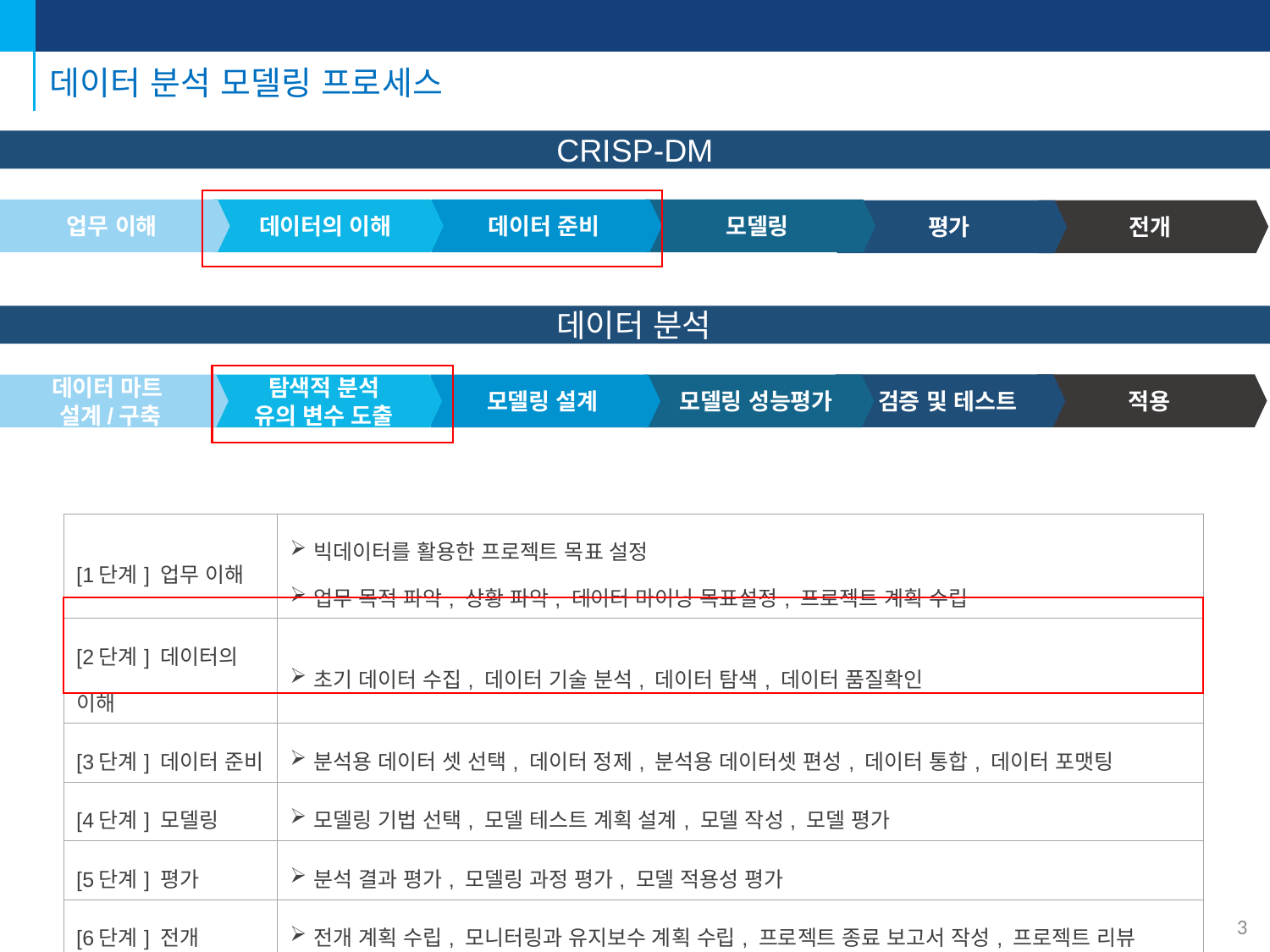

# 데이터 분석 모델링 프로세스
CRISP-DM

업무 이해
데이터의 이해
데이터 준비
모델링
평가
전개
데이터 분석

검증 및 테스트
적용
데이터 마트
설계/구축
탐색적 분석
유의 변수 도출
모델링 설계
모델링 성능평가
| [1단계] 업무 이해 | 빅데이터를 활용한 프로젝트 목표 설정 업무 목적 파악, 상황 파악, 데이터 마이닝 목표설정, 프로젝트 계획 수립 |
| --- | --- |
| [2단계] 데이터의 이해 | 초기 데이터 수집, 데이터 기술 분석, 데이터 탐색, 데이터 품질확인 |
| [3단계] 데이터 준비 | 분석용 데이터 셋 선택, 데이터 정제, 분석용 데이터셋 편성, 데이터 통합, 데이터 포맷팅 |
| [4단계] 모델링 | 모델링 기법 선택, 모델 테스트 계획 설계, 모델 작성, 모델 평가 |
| [5단계] 평가 | 분석 결과 평가, 모델링 과정 평가, 모델 적용성 평가 |
| [6단계] 전개 | 전개 계획 수립, 모니터링과 유지보수 계획 수립, 프로젝트 종료 보고서 작성, 프로젝트 리뷰 |

3